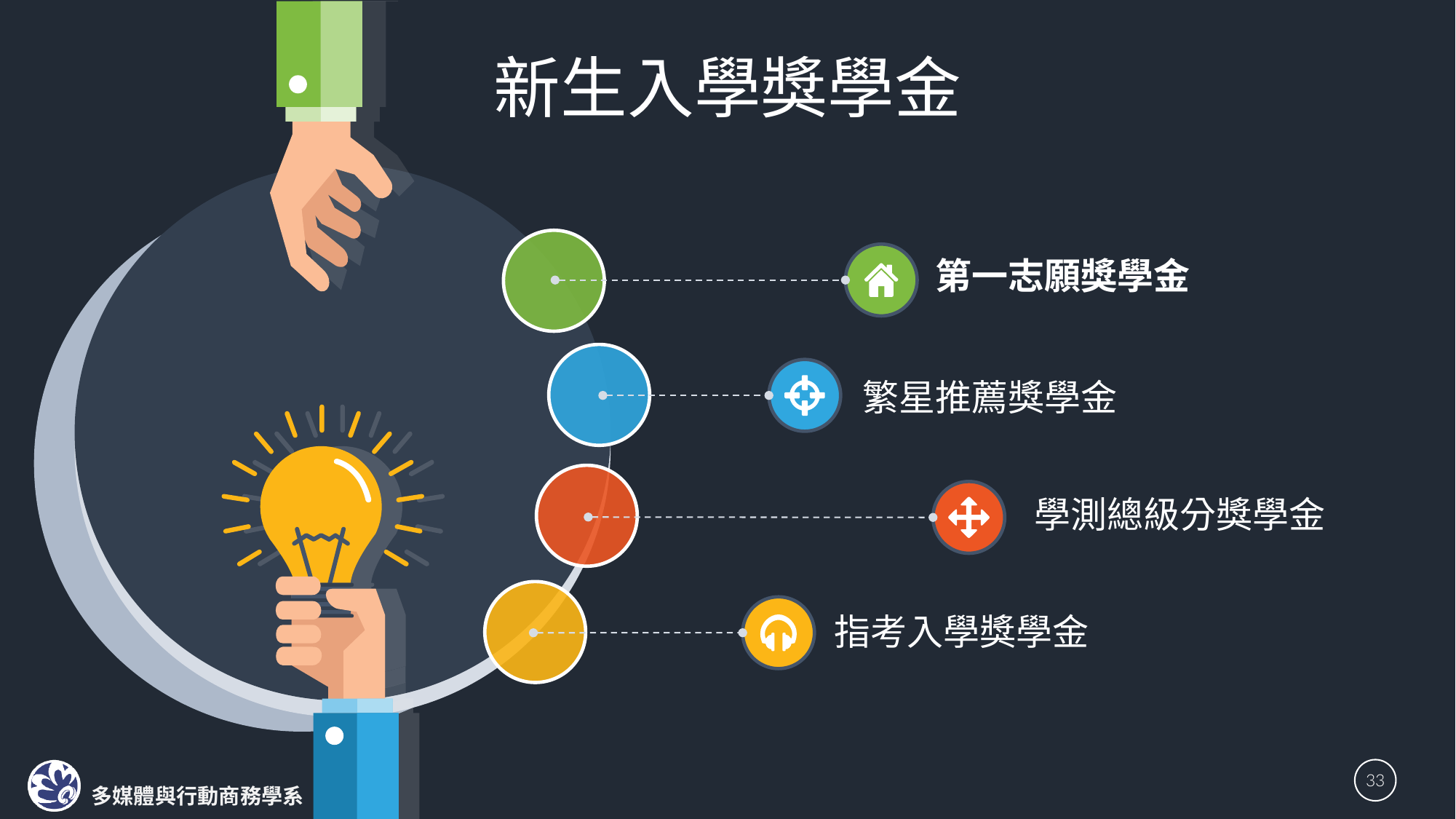

新生入學獎學金

第一志願獎學金

繁星推薦獎學金

學測總級分獎學金

指考入學獎學金